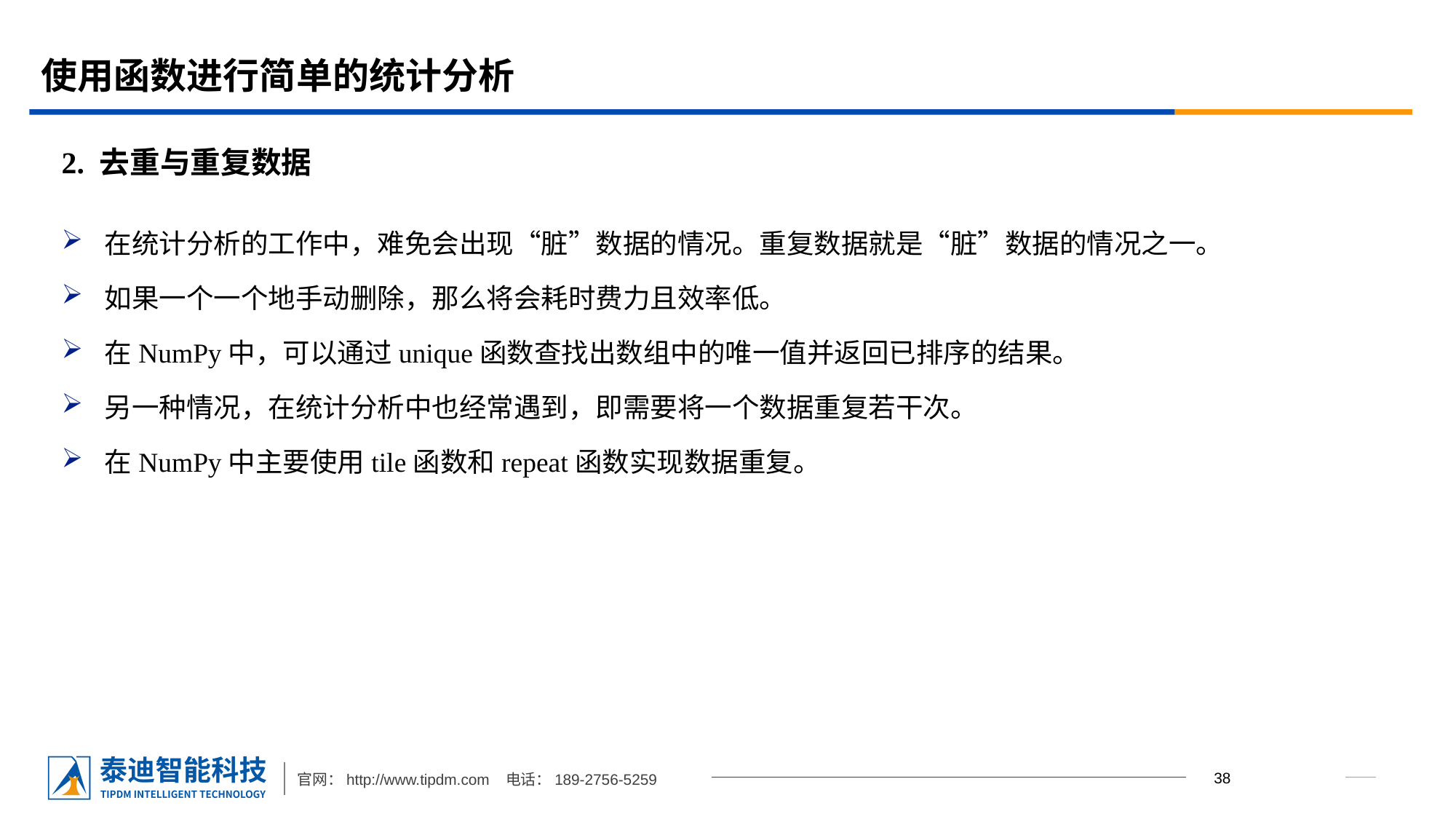

# 使用函数进行简单的统计分析
2. 去重与重复数据
在统计分析的工作中，难免会出现“脏”数据的情况。重复数据就是“脏”数据的情况之一。
如果一个一个地手动删除，那么将会耗时费力且效率低。
在NumPy中，可以通过unique函数查找出数组中的唯一值并返回已排序的结果。
另一种情况，在统计分析中也经常遇到，即需要将一个数据重复若干次。
在NumPy中主要使用tile函数和repeat函数实现数据重复。